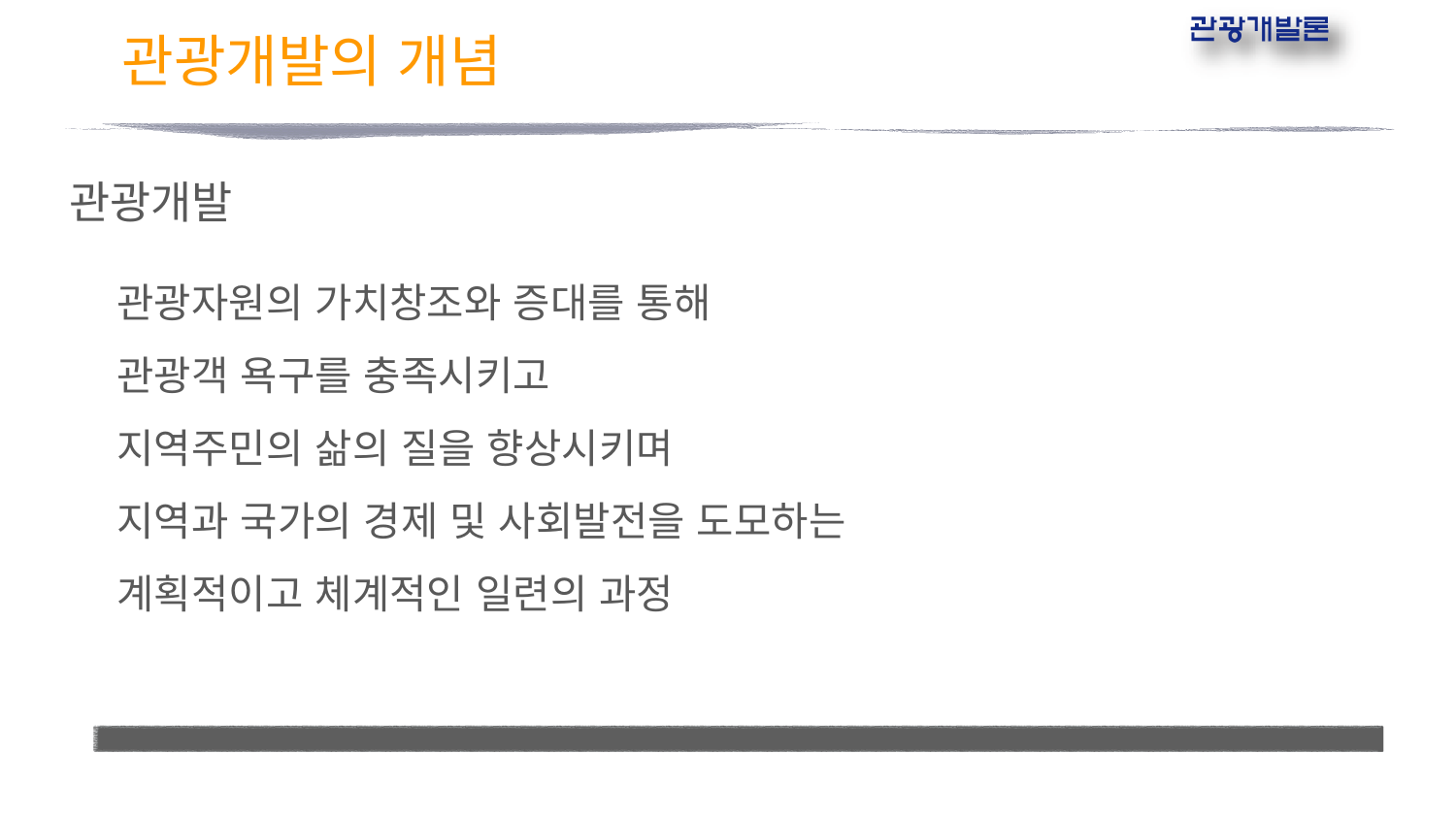

# 관광개발의 개념
관광개발
관광자원의 가치창조와 증대를 통해
관광객 욕구를 충족시키고
지역주민의 삶의 질을 향상시키며
지역과 국가의 경제 및 사회발전을 도모하는
계획적이고 체계적인 일련의 과정